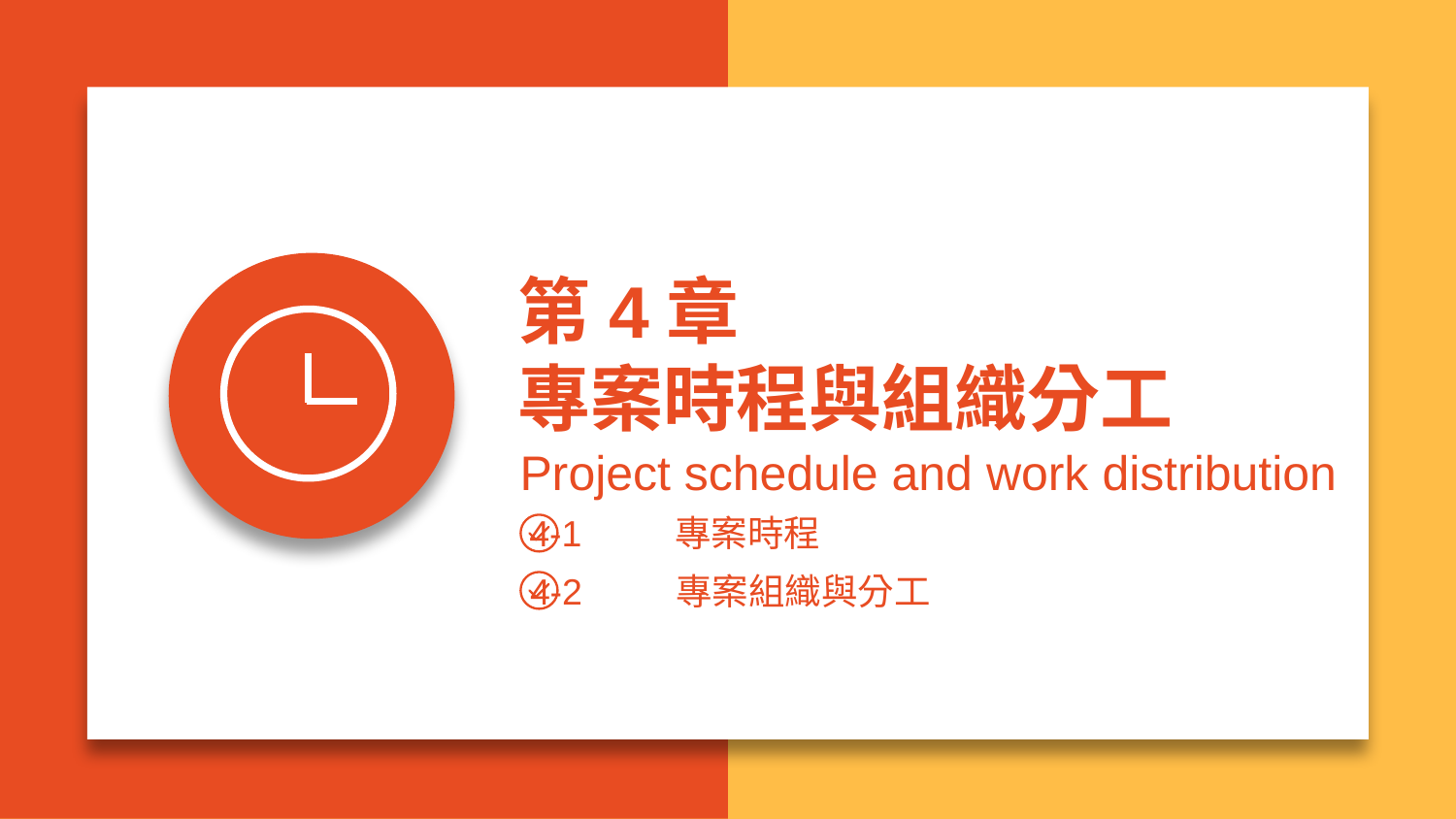

第4章
專案時程與組織分工

Project schedule and work distribution
4-1 	專案時程

4-2 	專案組織與分工